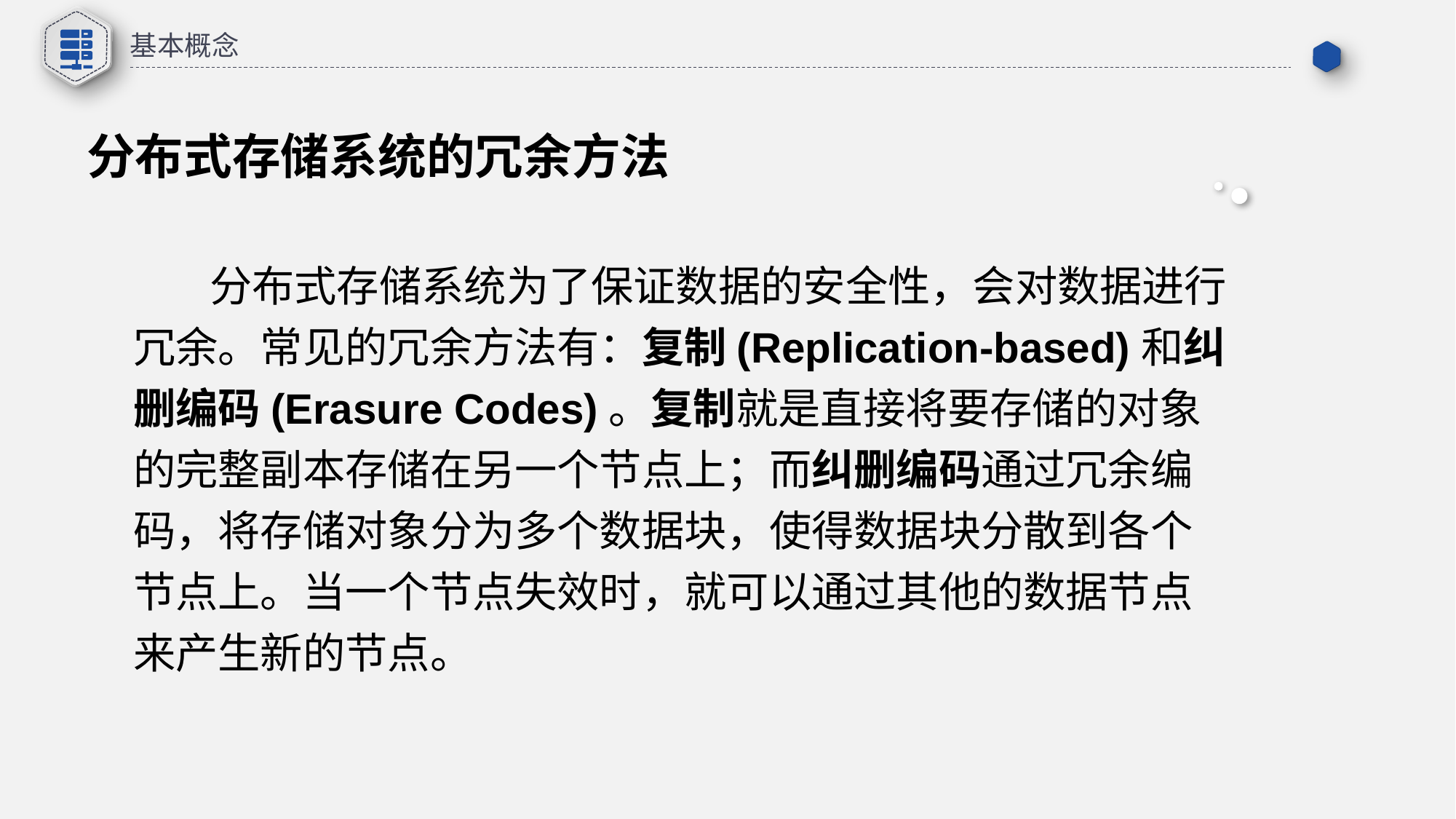

基本概念

分布式存储系统的冗余方法

       分布式存储系统为了保证数据的安全性，会对数据进行冗余。常见的冗余方法有：复制(Replication-based)和纠删编码(Erasure Codes)。复制就是直接将要存储的对象的完整副本存储在另一个节点上；而纠删编码通过冗余编码，将存储对象分为多个数据块，使得数据块分散到各个节点上。当一个节点失效时，就可以通过其他的数据节点来产生新的节点。